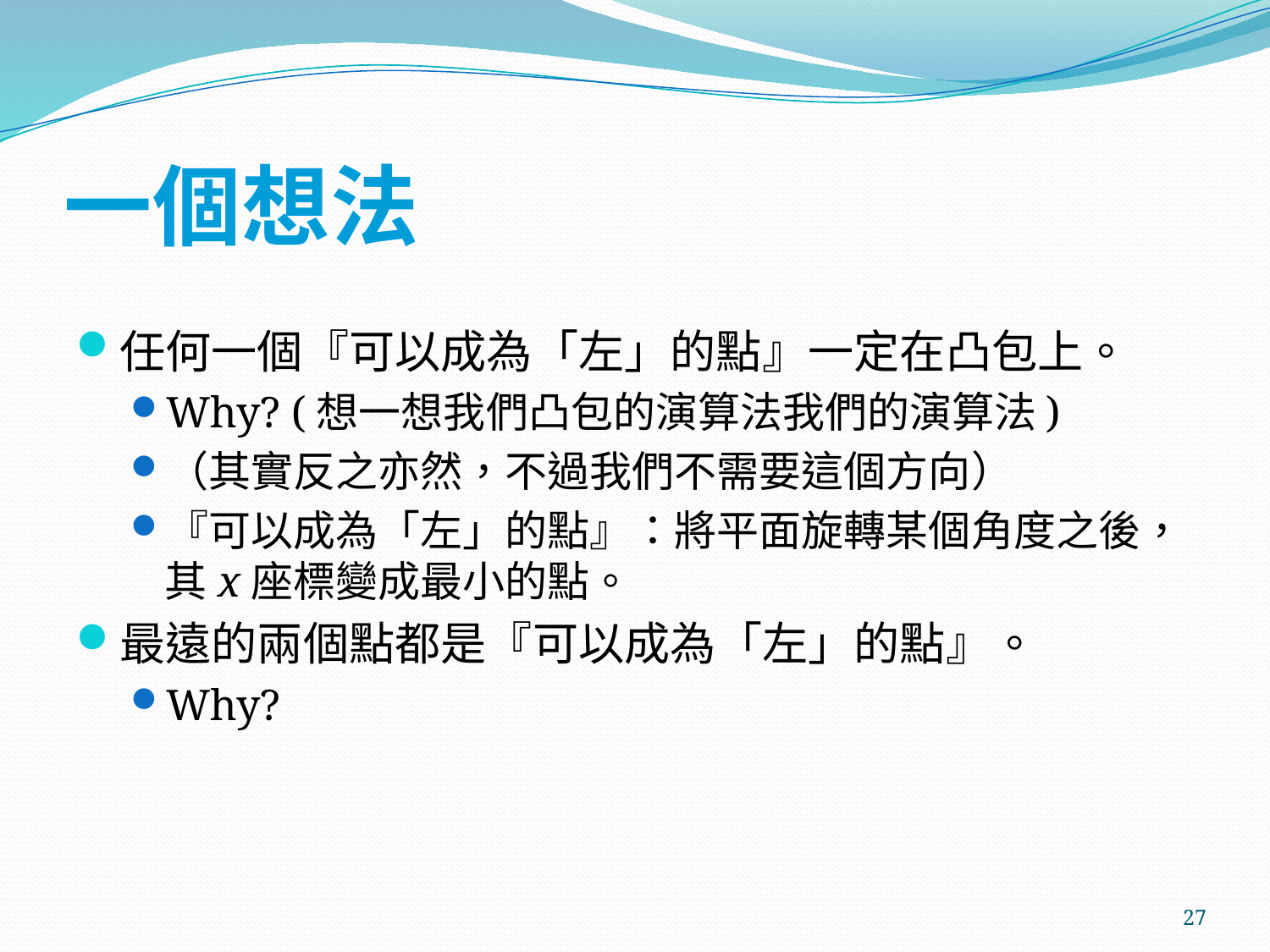

# 一個想法
任何一個『可以成為「左」的點』一定在凸包上。
Why? (想一想我們凸包的演算法我們的演算法)
（其實反之亦然，不過我們不需要這個方向）
『可以成為「左」的點』：將平面旋轉某個角度之後，其x座標變成最小的點。
最遠的兩個點都是『可以成為「左」的點』。
Why?

27